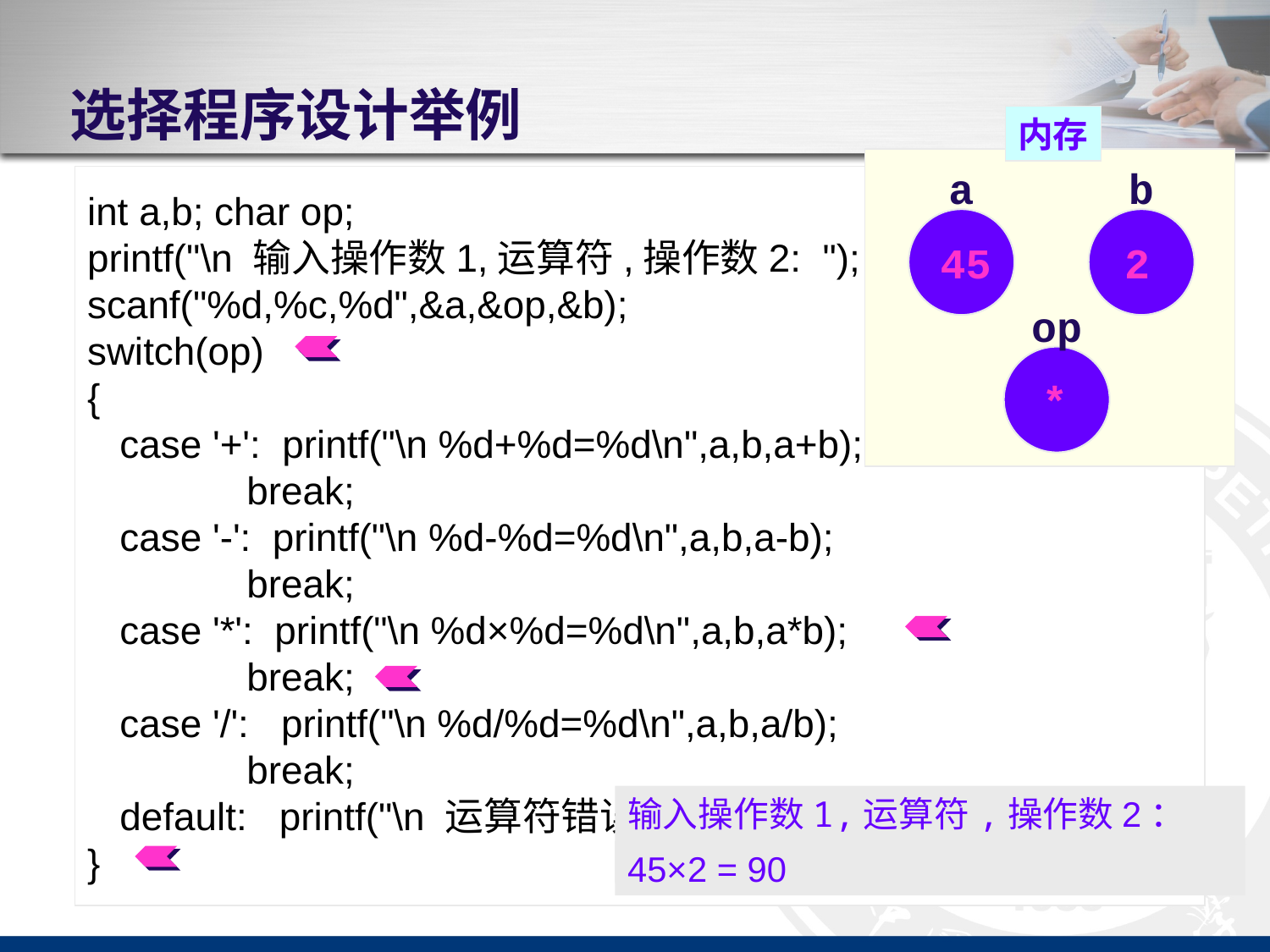

# 选择程序设计举例
内存

a

b

int a,b;	char op;
printf("\n 输入操作数1,运算符,操作数2:  ");
scanf("%d,%c,%d",&a,&op,&b);
switch(op)
{
   case '+':  printf("\n %d+%d=%d\n",a,b,a+b);
	   break;
   case '-':  printf("\n %d-%d=%d\n",a,b,a-b);
	   break;
   case '*':  printf("\n %d×%d=%d\n",a,b,a*b);
	   break;
   case '/':   printf("\n %d/%d=%d\n",a,b,a/b);
	   break;
   default:   printf("\n 运算符错误！");
}
问题描述：
编写一个简单的计算器，实现两个整型数的四则运算。
45
2
op

*

输入操作数1,运算符,操作数2：45,*,2
45×2 = 90

33